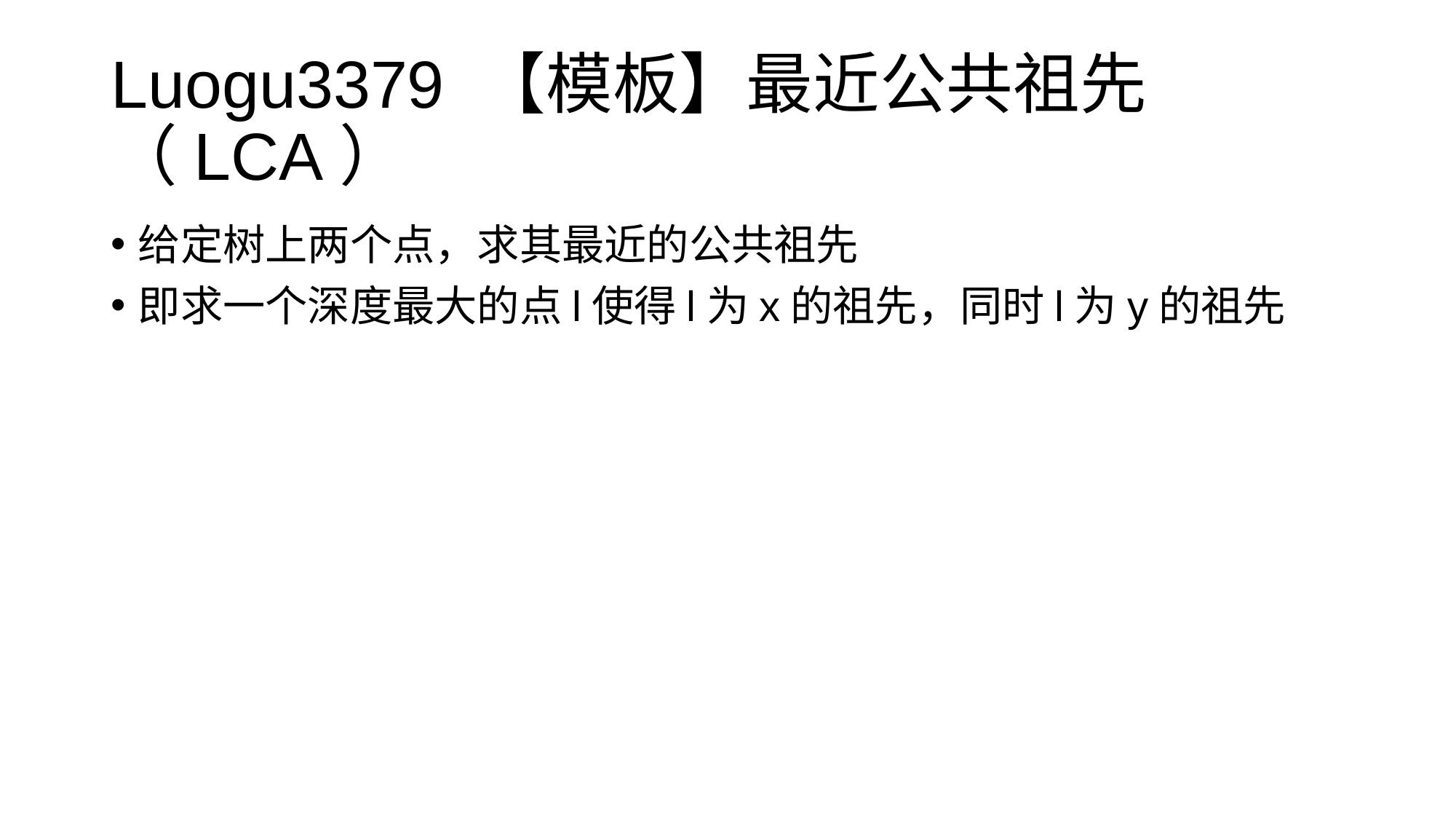

# Luogu3379 【模板】最近公共祖先（LCA）
给定树上两个点，求其最近的公共祖先
即求一个深度最大的点l使得l为x的祖先，同时l为y的祖先